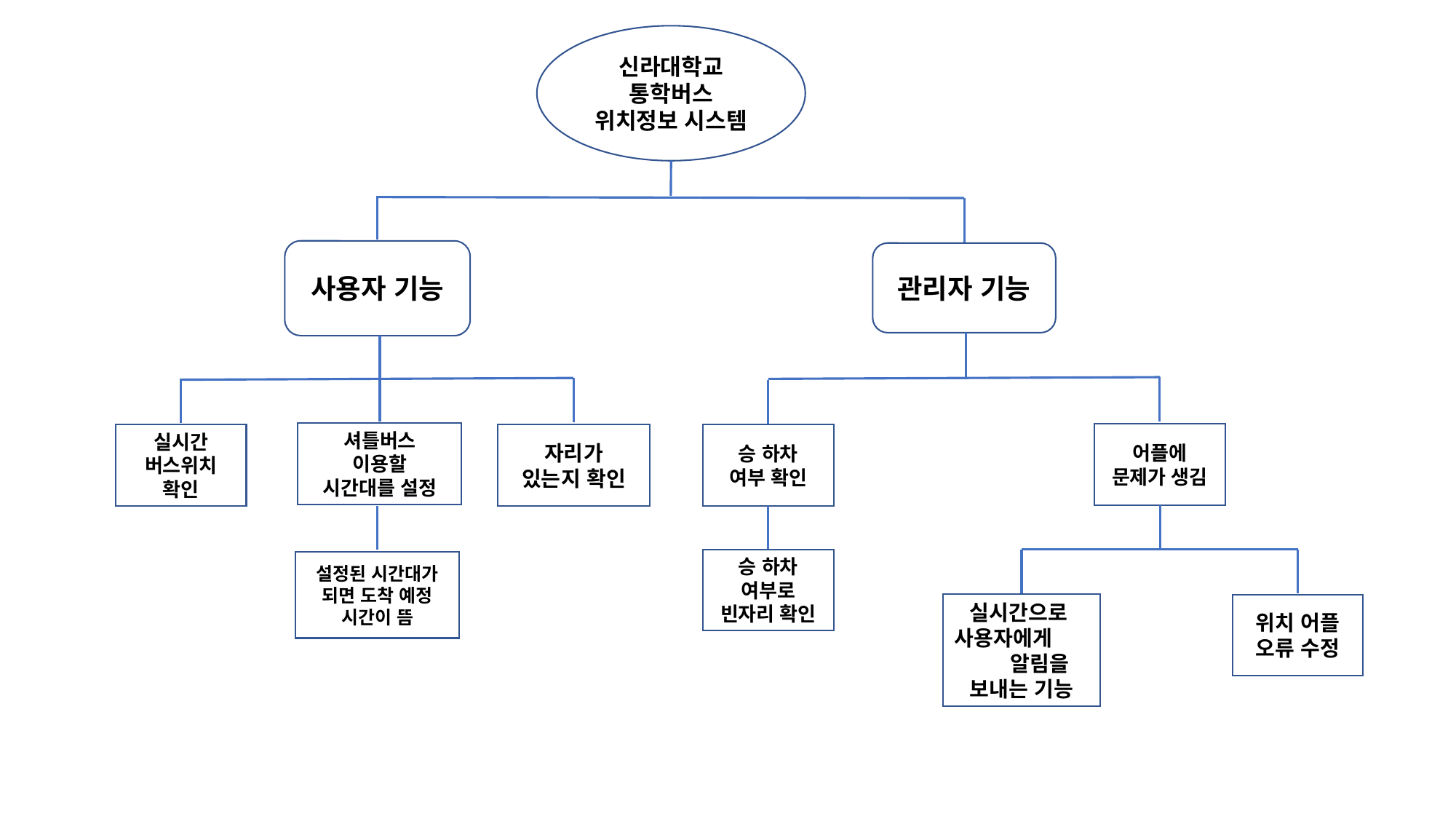

신라대학교
통학버스
위치정보 시스템
사용자 기능
관리자 기능
셔틀버스
이용할
시간대를 설정
어플에 문제가 생김
실시간
버스위치
확인
자리가
있는지 확인
승 하차
여부 확인
승 하차
여부로
빈자리 확인
설정된 시간대가 되면 도착 예정 시간이 뜸
실시간으로  사용자에게             알림을 보내는 기능
위치 어플 오류 수정